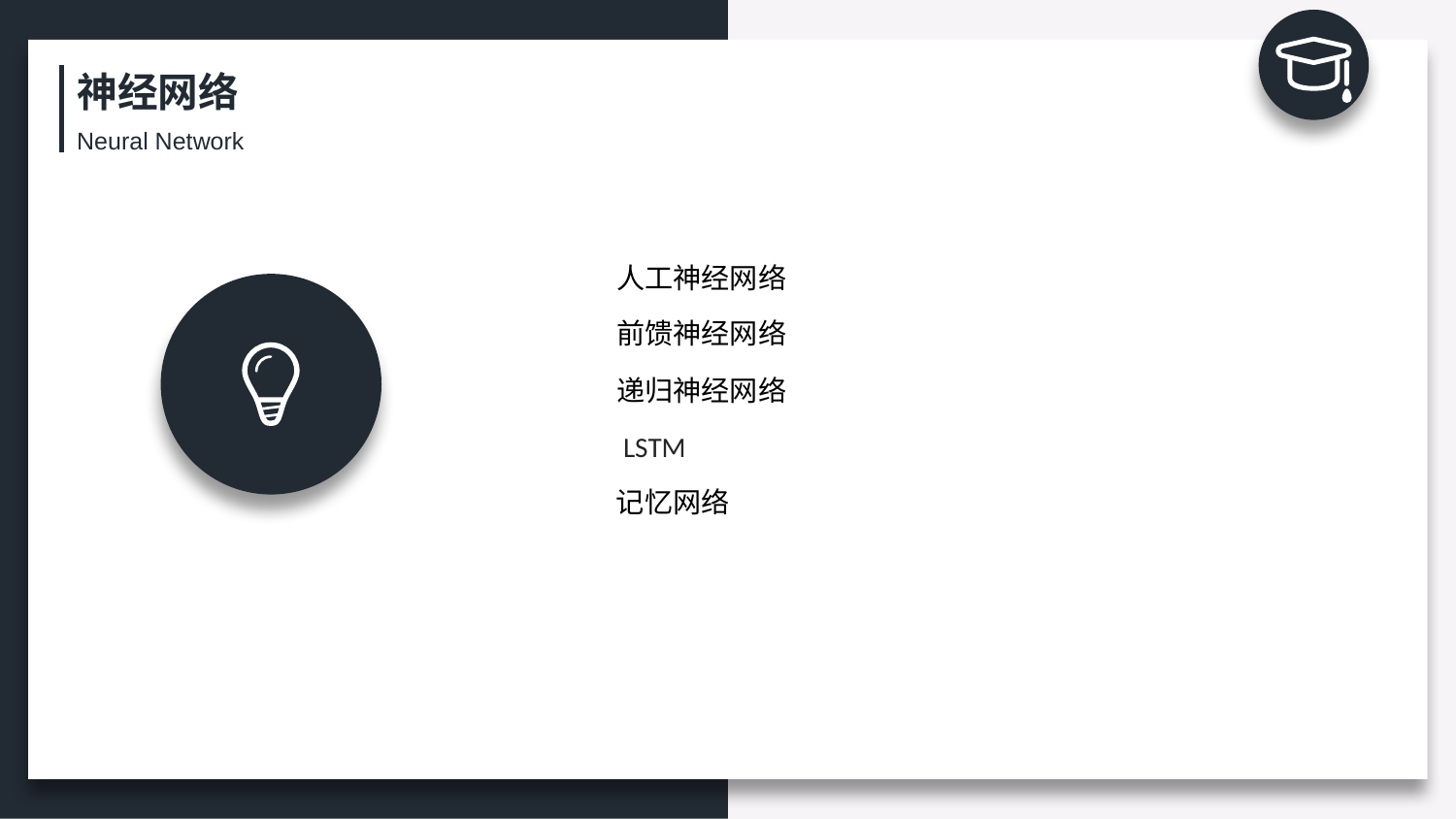

神经网络

Neural Network
　　人工神经网络
　　前馈神经网络
　　递归神经网络
　　LSTM
　　记忆网络